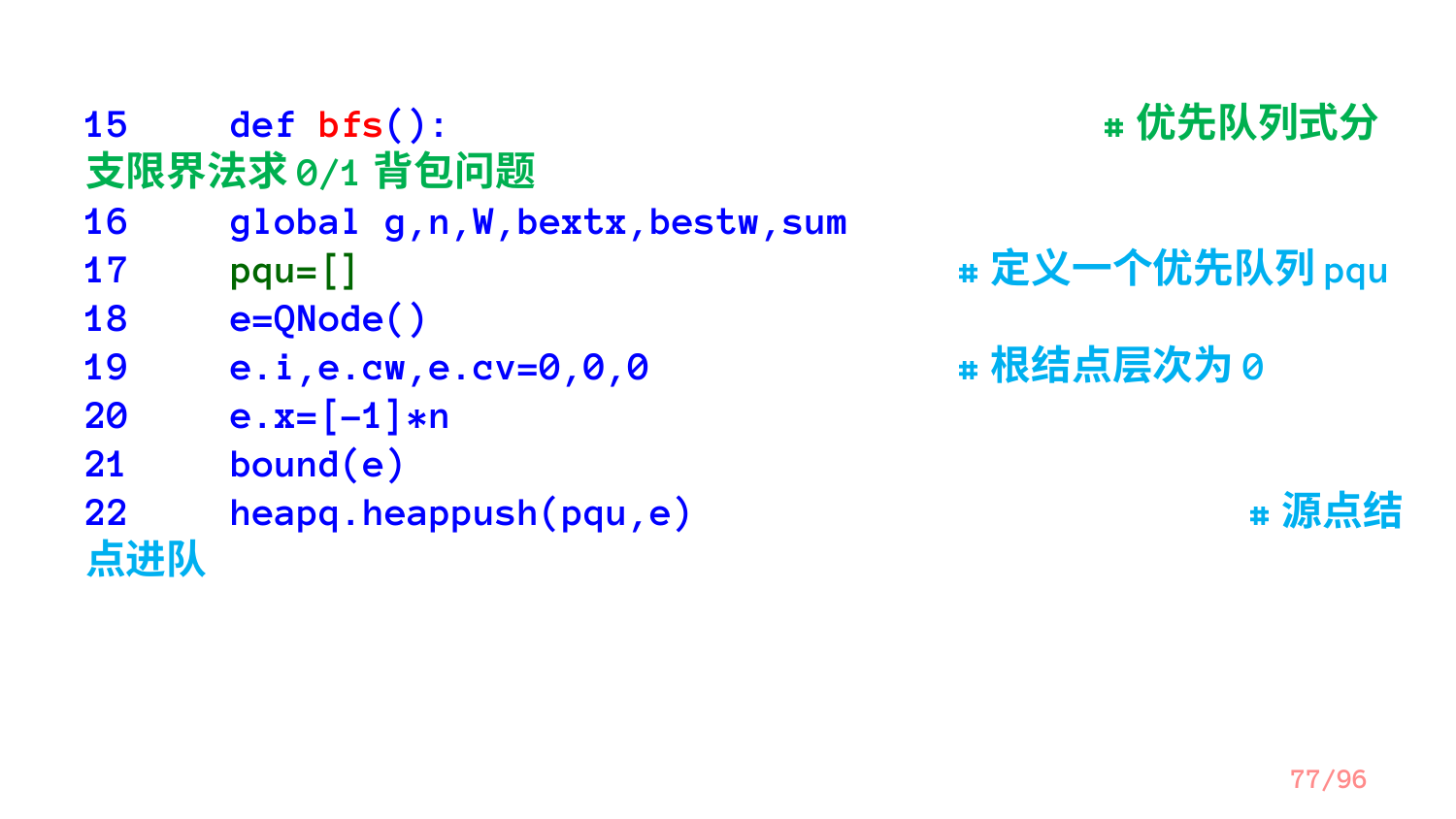

15	def bfs():					#优先队列式分支限界法求0/1背包问题
16  	global g,n,W,bextx,bestw,sum
17  	pqu=[]                    		#定义一个优先队列pqu
18  	e=QNode()
19  	e.i,e.cw,e.cv=0,0,0           	#根结点层次为0
20  	e.x=[-1]*n
21  	bound(e)
22  	heapq.heappush(pqu,e)				#源点结点进队
77/96